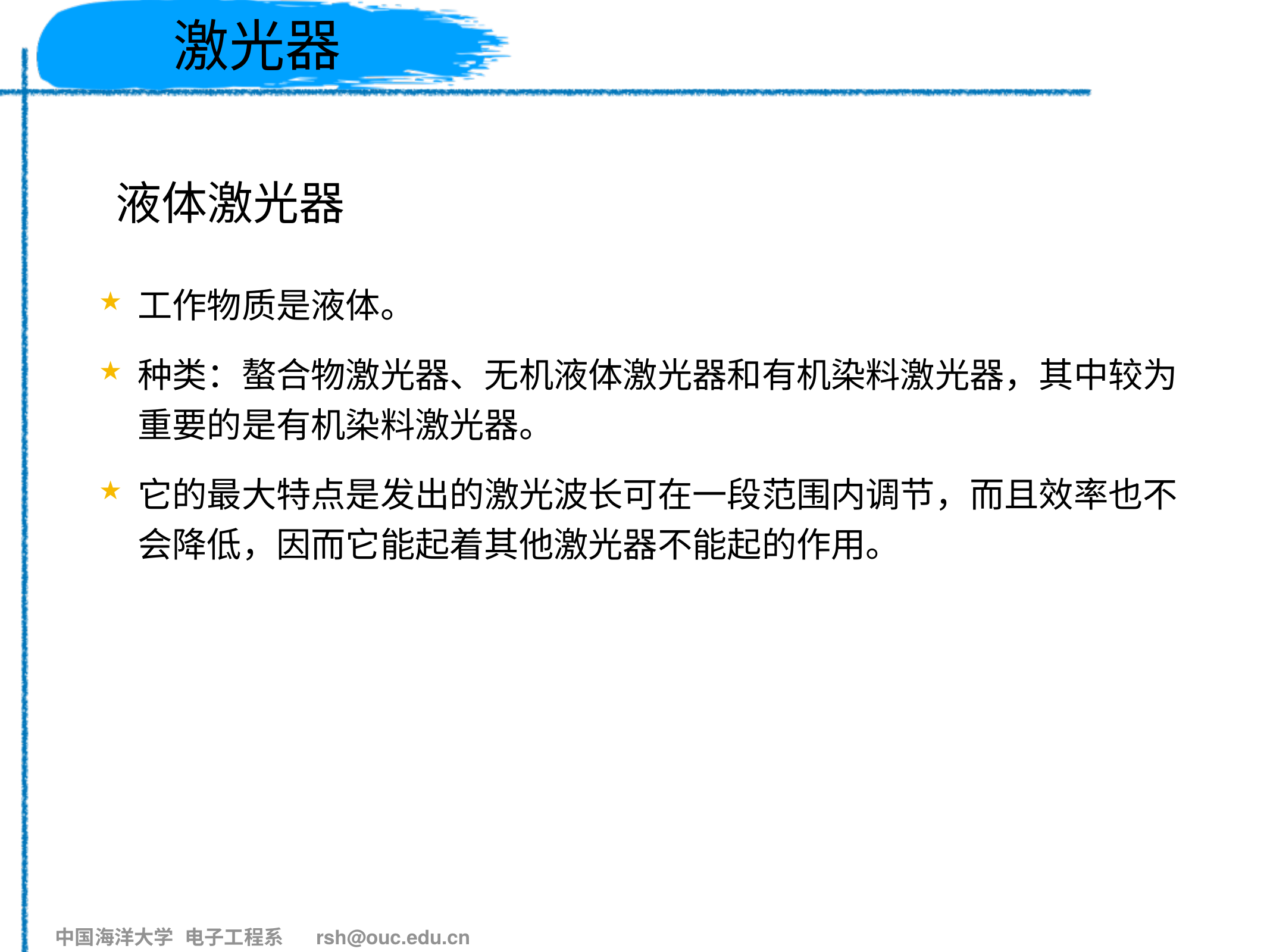

# 激光器
液体激光器
工作物质是液体。
种类：螯合物激光器、无机液体激光器和有机染料激光器，其中较为重要的是有机染料激光器。
它的最大特点是发出的激光波长可在一段范围内调节，而且效率也不会降低，因而它能起着其他激光器不能起的作用。